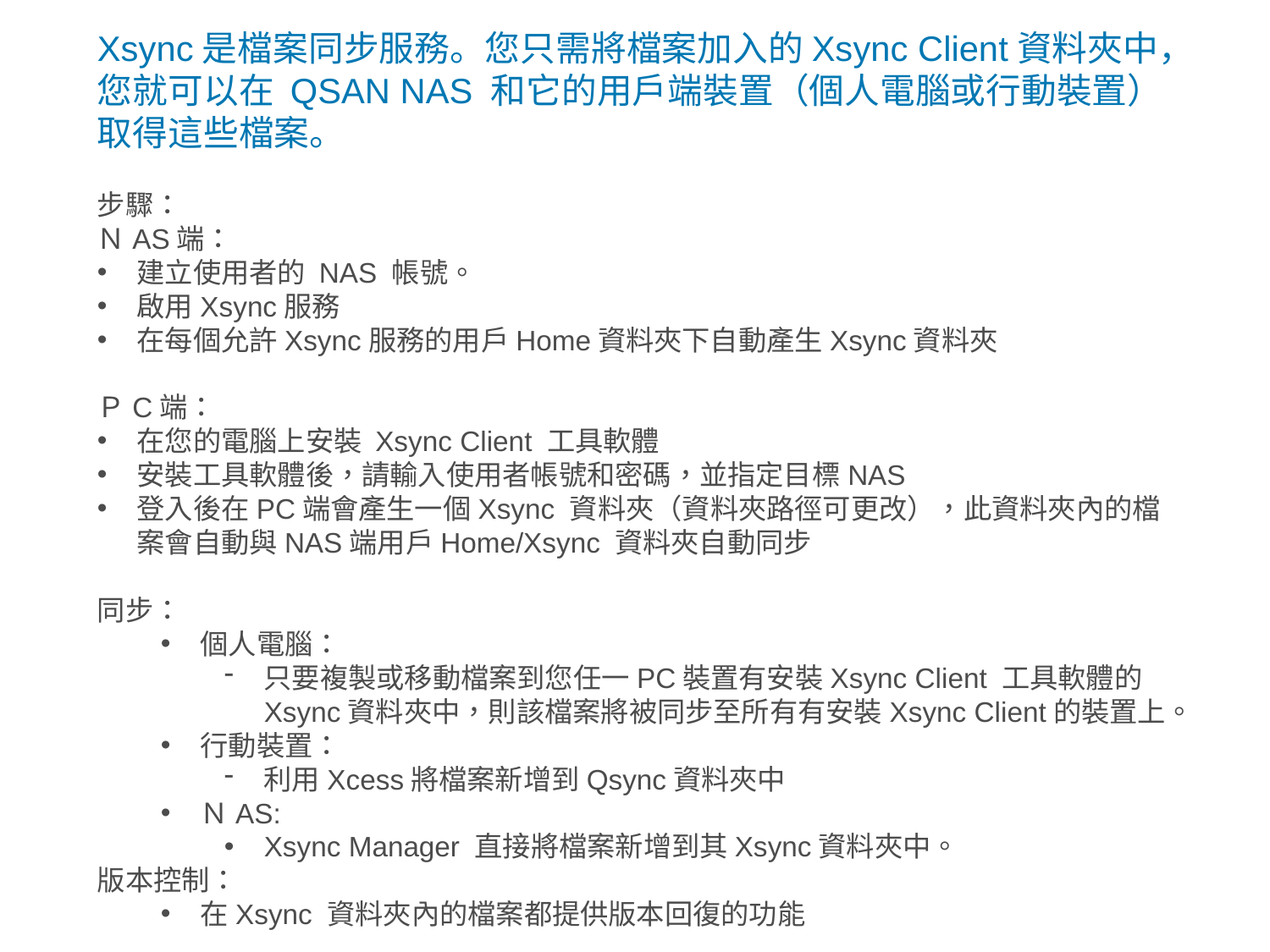

Xsync是檔案同步服務。您只需將檔案加入的Xsync Client資料夾中，您就可以在 QSAN NAS 和它的用戶端裝置（個人電腦或行動裝置）取得這些檔案。

步驟：
ＮAS端：
建立使用者的 NAS 帳號。
啟用Xsync服務
在每個允許Xsync服務的用戶Home資料夾下自動產生Xsync資料夾

ＰC端：
在您的電腦上安裝 Xsync Client 工具軟體
安裝工具軟體後，請輸入使用者帳號和密碼，並指定目標NAS
登入後在PC端會產生一個Xsync 資料夾（資料夾路徑可更改），此資料夾內的檔案會自動與NAS端用戶Home/Xsync 資料夾自動同步

同步：
個人電腦：
只要複製或移動檔案到您任一PC裝置有安裝Xsync Client 工具軟體的Xsync資料夾中，則該檔案將被同步至所有有安裝Xsync Client的裝置上。
行動裝置：
利用Xcess將檔案新增到Qsync資料夾中
ＮAS:
Xsync Manager 直接將檔案新增到其Xsync資料夾中。
版本控制：
在Xsync 資料夾內的檔案都提供版本回復的功能